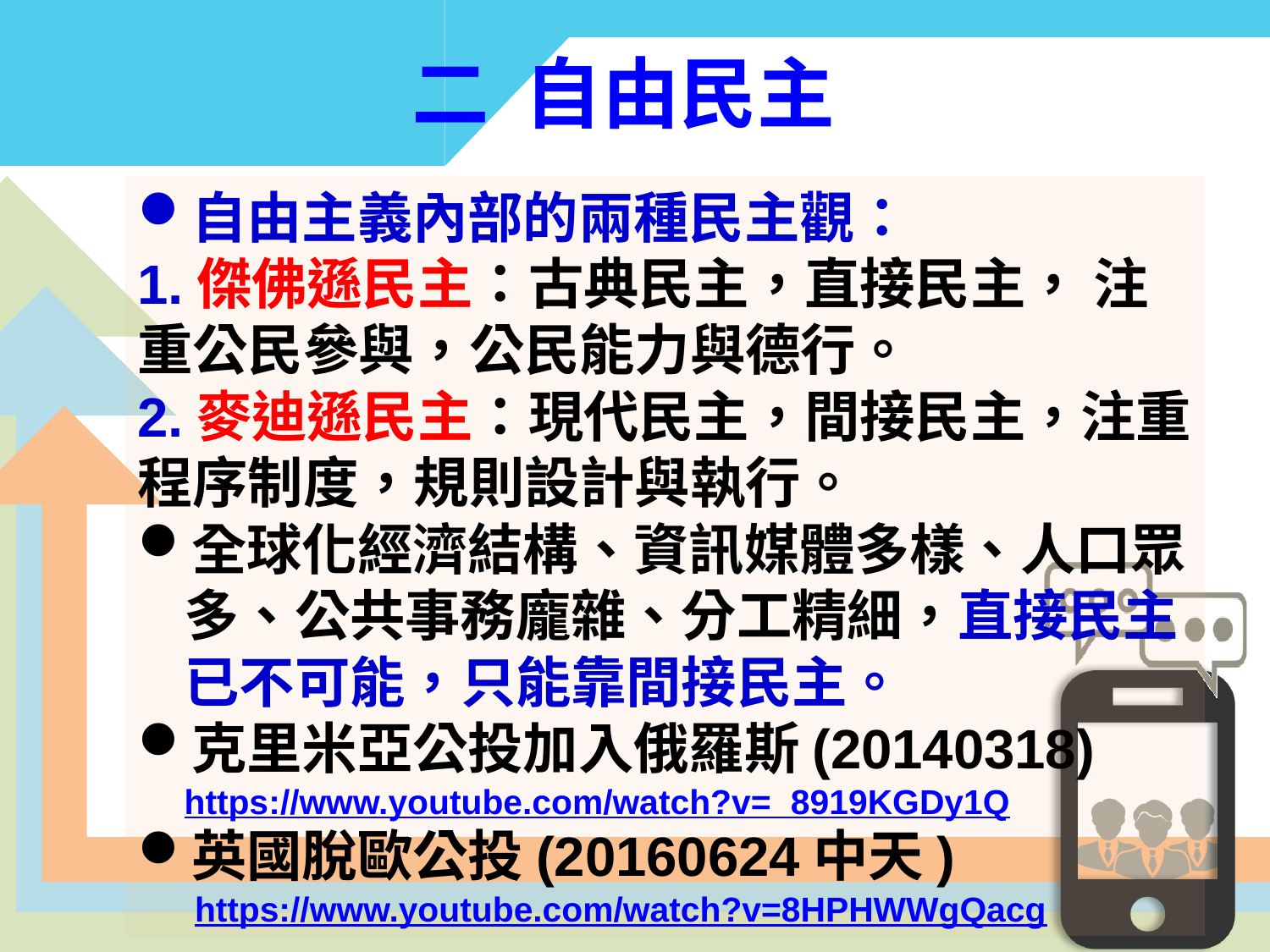

二  自由民主
自由主義內部的兩種民主觀：
1.傑佛遜民主：古典民主，直接民主， 注重公民參與，公民能力與德行。
2.麥迪遜民主：現代民主，間接民主，注重程序制度，規則設計與執行。
全球化經濟結構、資訊媒體多樣、人口眾多、公共事務龐雜、分工精細，直接民主已不可能，只能靠間接民主。
克里米亞公投加入俄羅斯(20140318) https://www.youtube.com/watch?v=_8919KGDy1Q
英國脫歐公投(20160624中天)
      https://www.youtube.com/watch?v=8HPHWWgQacg